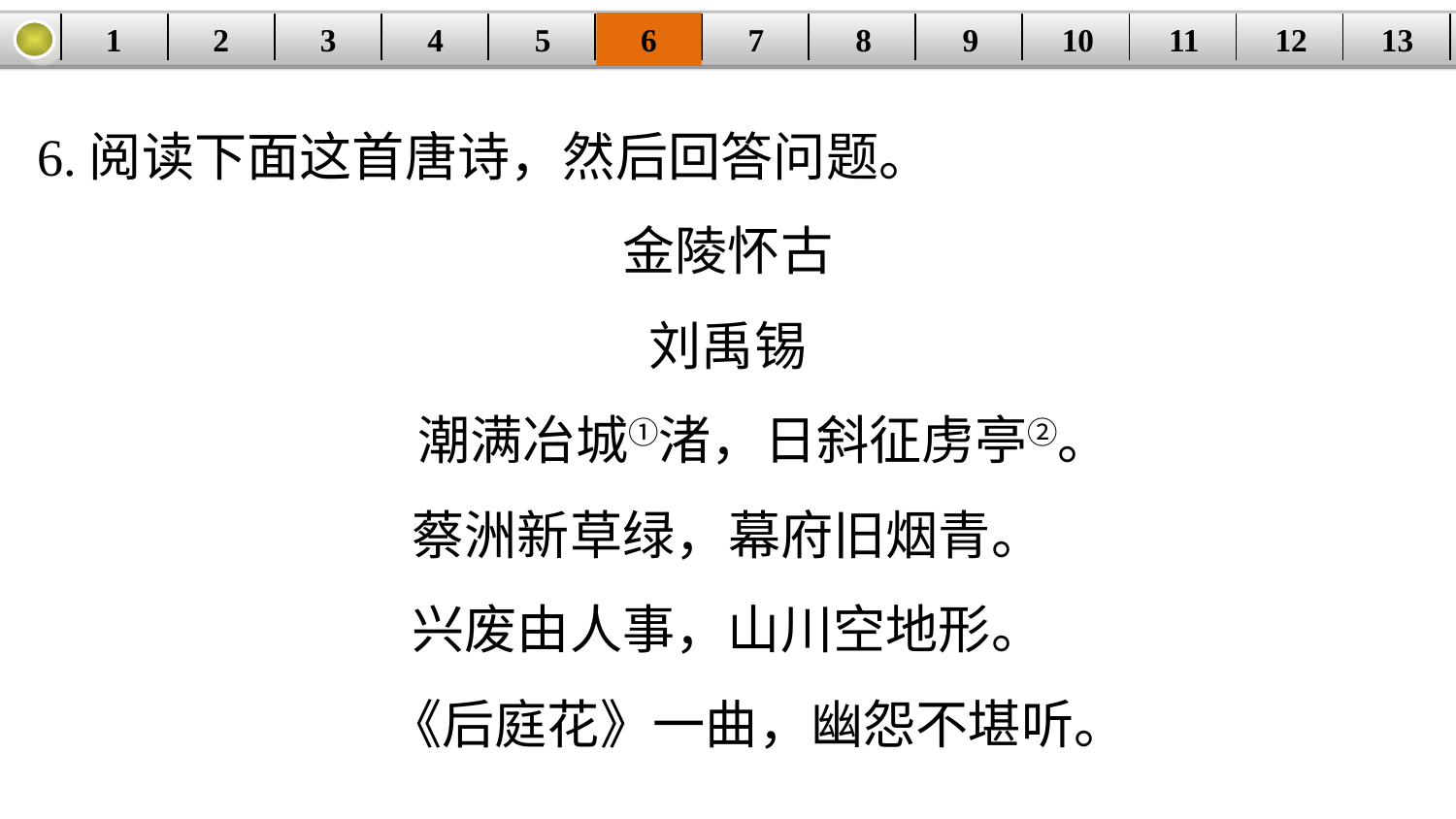

1
2
3
4
5
6
7
8
9
10
11
12
13
|  |  |  |  |  |  |  |  |  |  |  |  |  |
| --- | --- | --- | --- | --- | --- | --- | --- | --- | --- | --- | --- | --- |

6.阅读下面这首唐诗，然后回答问题。
金陵怀古
刘禹锡
     潮满冶城①渚，日斜征虏亭②。
蔡洲新草绿，幕府旧烟青。
兴废由人事，山川空地形。
    《后庭花》一曲，幽怨不堪听。